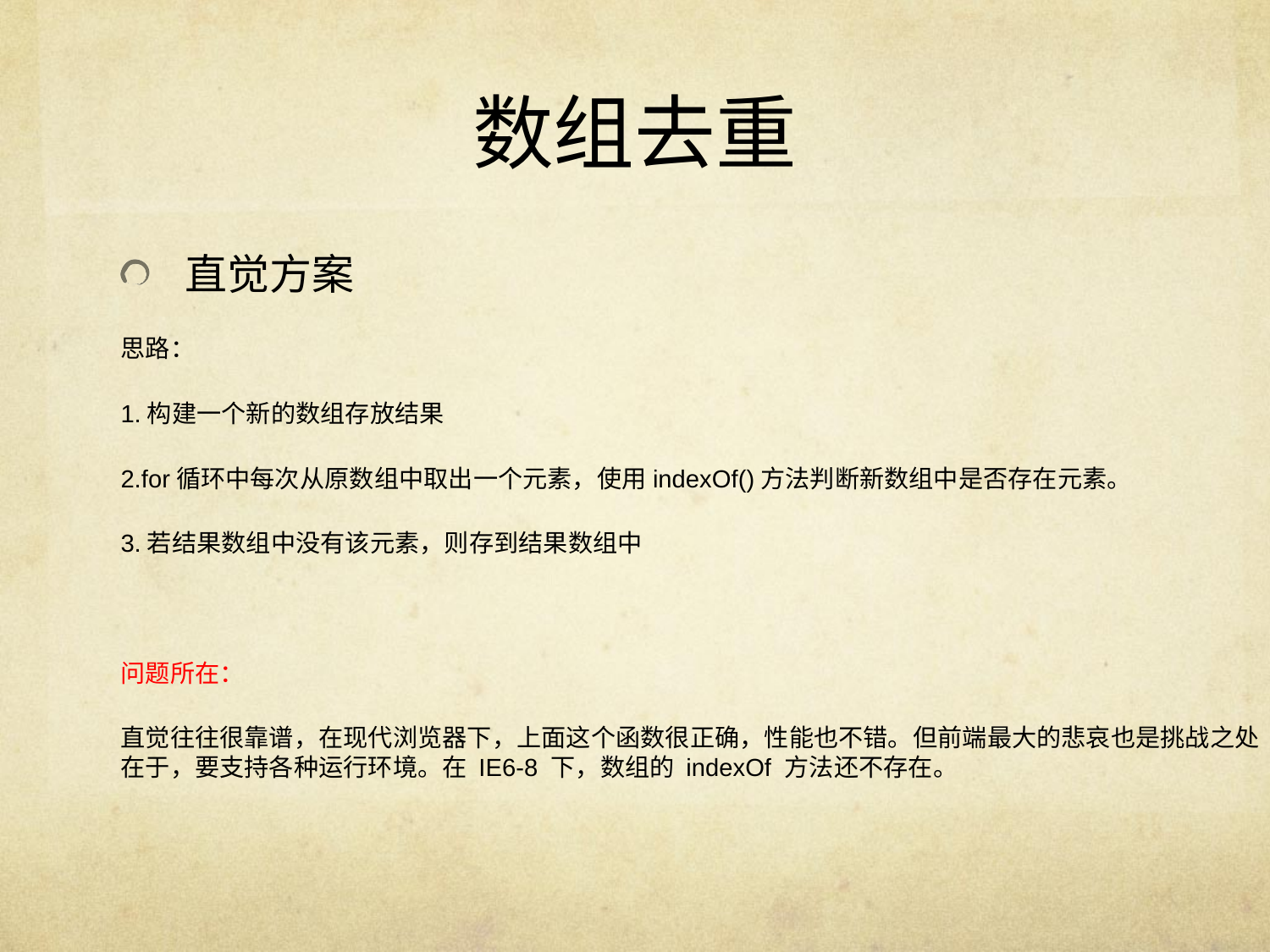

# 数组去重
直觉方案
思路：
1.构建一个新的数组存放结果
2.for循环中每次从原数组中取出一个元素，使用indexOf()方法判断新数组中是否存在元素。
3.若结果数组中没有该元素，则存到结果数组中

问题所在：
直觉往往很靠谱，在现代浏览器下，上面这个函数很正确，性能也不错。但前端最大的悲哀也是挑战之处在于，要支持各种运行环境。在 IE6-8 下，数组的 indexOf 方法还不存在。